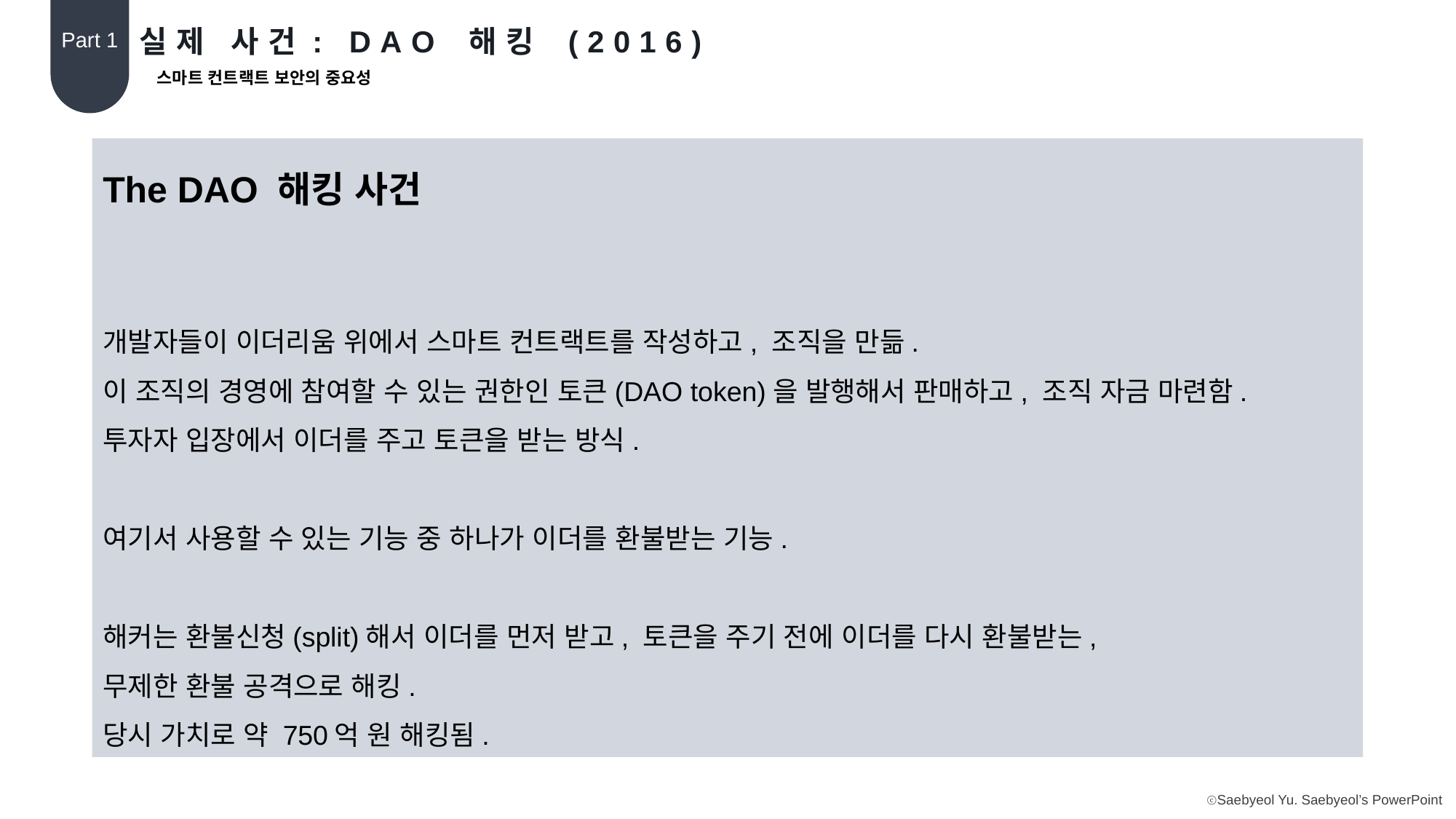

실제 사건: DAO 해킹 (2016)
Part 1
스마트 컨트랙트 보안의 중요성
The DAO 해킹 사건

개발자들이 이더리움 위에서 스마트 컨트랙트를 작성하고, 조직을 만듦.
이 조직의 경영에 참여할 수 있는 권한인 토큰(DAO token)을 발행해서 판매하고, 조직 자금 마련함.
투자자 입장에서 이더를 주고 토큰을 받는 방식.

여기서 사용할 수 있는 기능 중 하나가 이더를 환불받는 기능.

해커는 환불신청(split)해서 이더를 먼저 받고, 토큰을 주기 전에 이더를 다시 환불받는,
무제한 환불 공격으로 해킹.
당시 가치로 약 750억 원 해킹됨.